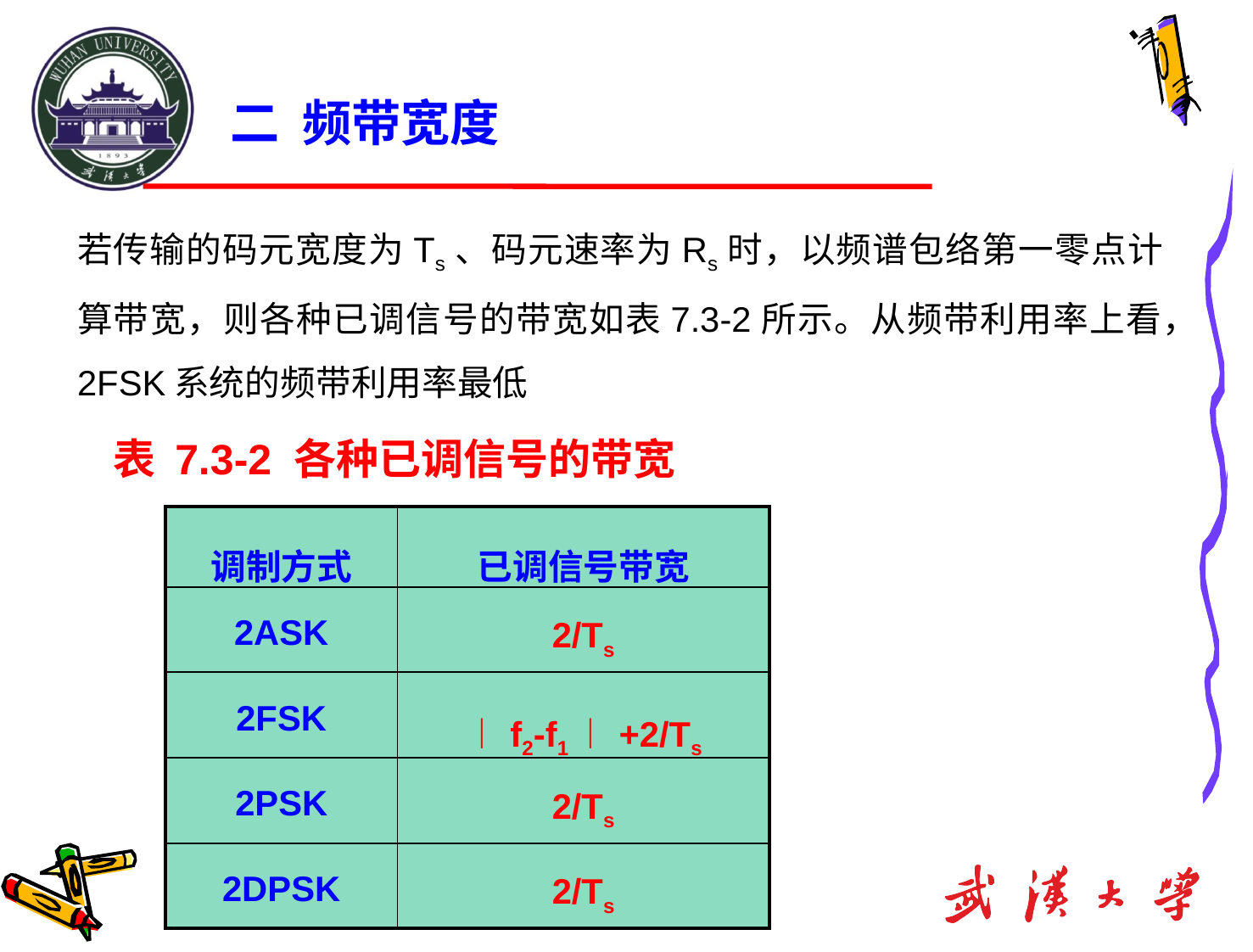

二  频带宽度
若传输的码元宽度为Ts、码元速率为Rs时，以频谱包络第一零点计算带宽，则各种已调信号的带宽如表7.3-2所示。从频带利用率上看，2FSK系统的频带利用率最低
表 7.3-2 各种已调信号的带宽
| 调制方式 | 已调信号带宽 |
| --- | --- |
| 2ASK | 2/Ts |
| 2FSK | ︱f2-f1︱+2/Ts |
| 2PSK | 2/Ts |
| 2DPSK | 2/Ts |